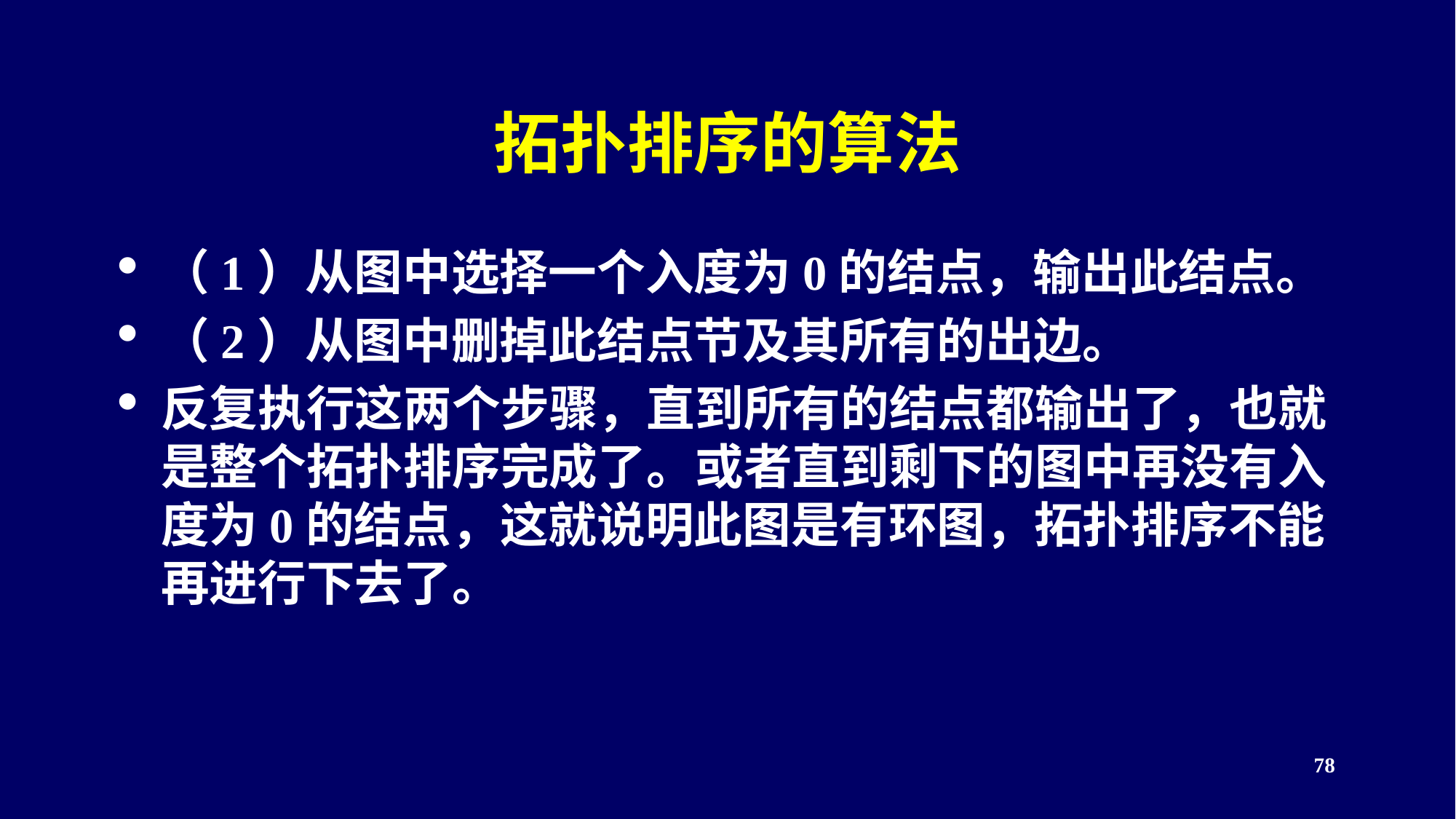

# 拓扑排序的算法
（1）从图中选择一个入度为0的结点，输出此结点。
（2）从图中删掉此结点节及其所有的出边。
反复执行这两个步骤，直到所有的结点都输出了，也就是整个拓扑排序完成了。或者直到剩下的图中再没有入度为0的结点，这就说明此图是有环图，拓扑排序不能再进行下去了。
78